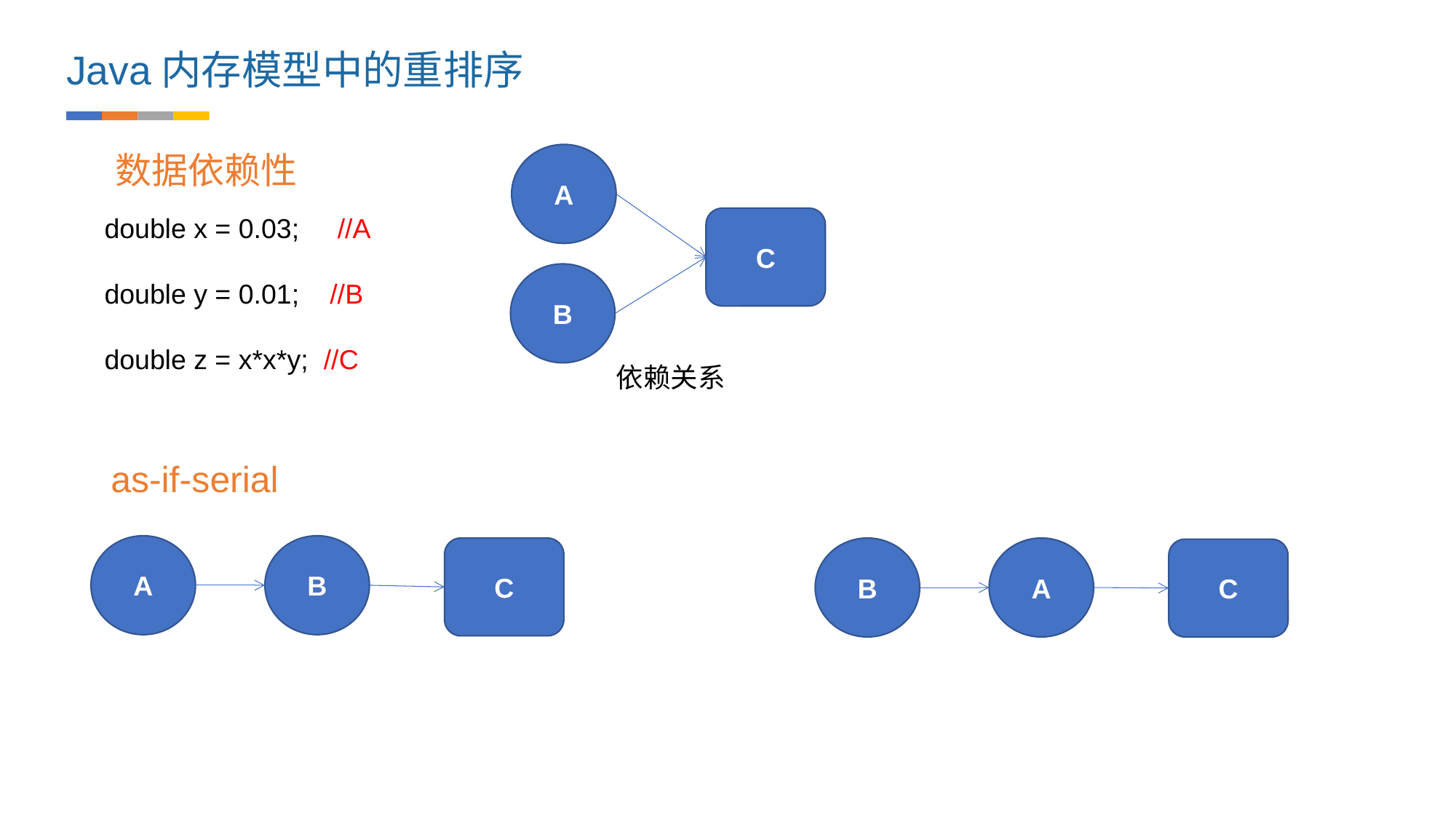

Java内存模型中的重排序

数据依赖性
A
double x = 0.03;     //A

double y = 0.01;    //B

double z = x*x*y;  //C
C
B
依赖关系
as-if-serial
A
B
C
B
A
C